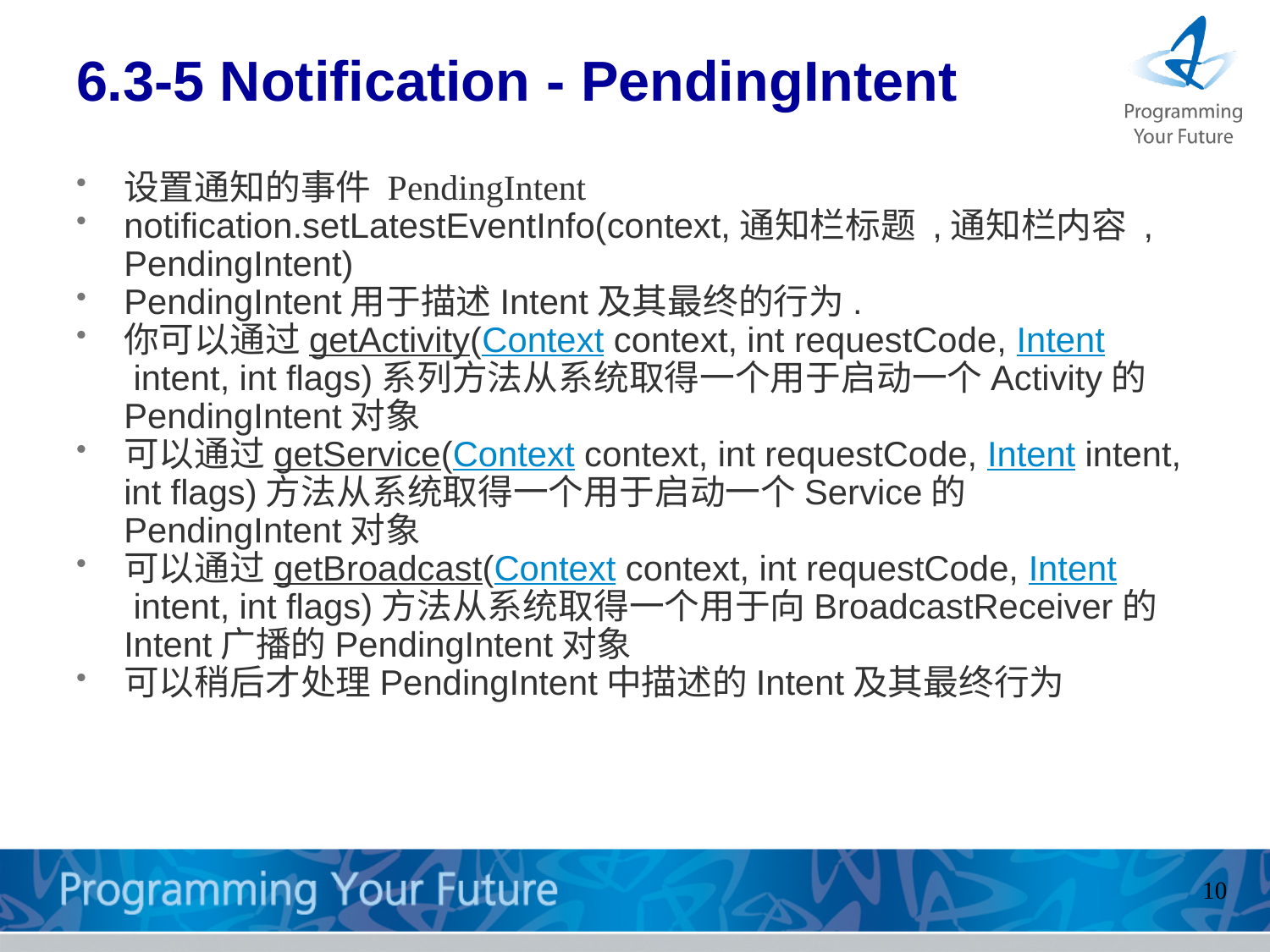

# 6.3-5 Notification - PendingIntent
设置通知的事件 PendingIntent
notification.setLatestEventInfo(context,通知栏标题 ,通知栏内容 , PendingIntent)
PendingIntent用于描述Intent及其最终的行为.
你可以通过getActivity(Context context, int requestCode, Intent intent, int flags)系列方法从系统取得一个用于启动一个Activity的PendingIntent对象
可以通过getService(Context context, int requestCode, Intent intent, int flags)方法从系统取得一个用于启动一个Service的PendingIntent对象
可以通过getBroadcast(Context context, int requestCode, Intent intent, int flags)方法从系统取得一个用于向BroadcastReceiver的Intent广播的PendingIntent对象
可以稍后才处理PendingIntent中描述的Intent及其最终行为